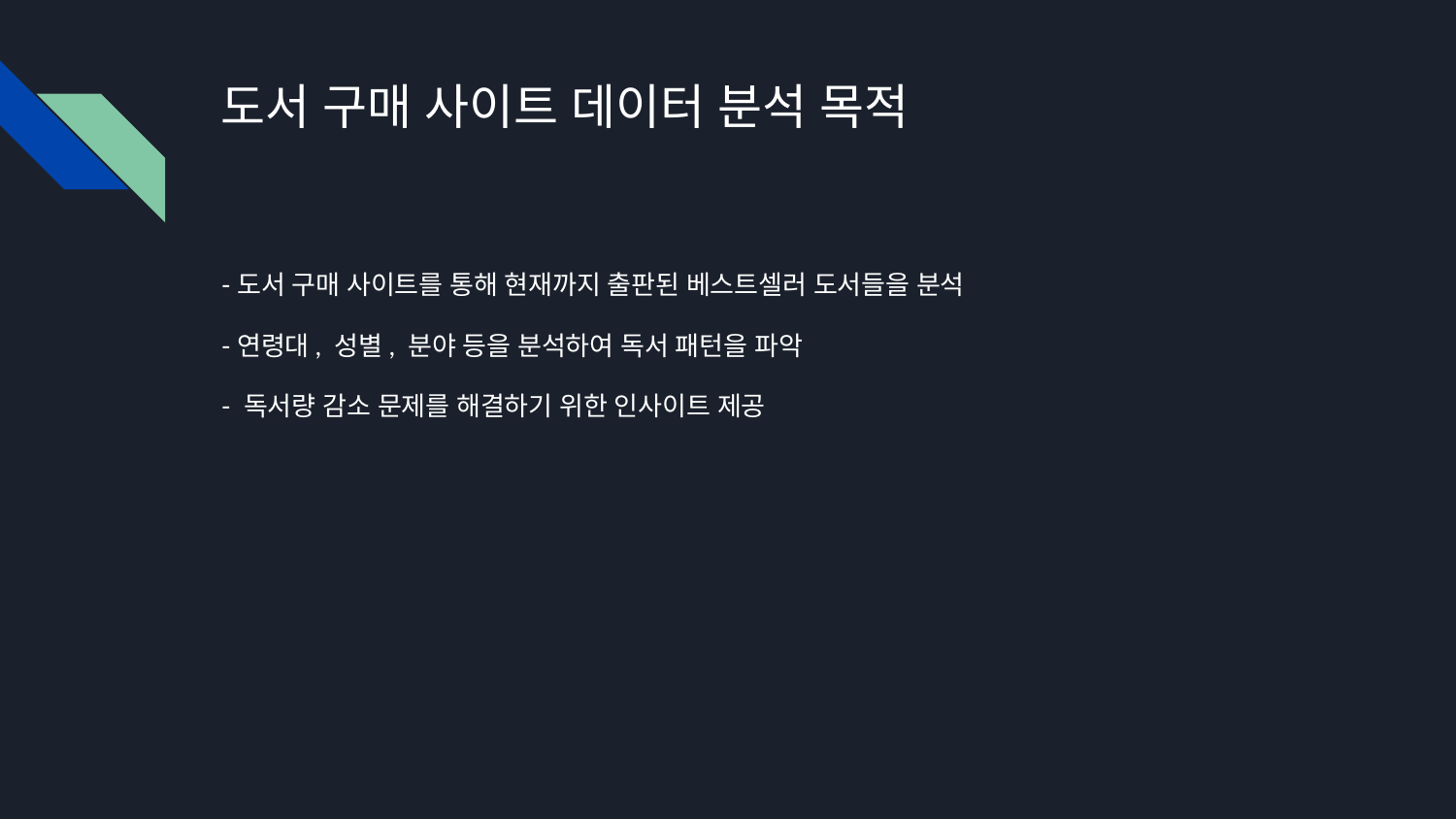

# 도서 구매 사이트 데이터 분석 목적
-도서 구매 사이트를 통해 현재까지 출판된 베스트셀러 도서들을 분석
-연령대, 성별, 분야 등을 분석하여 독서 패턴을 파악
- 독서량 감소 문제를 해결하기 위한 인사이트 제공